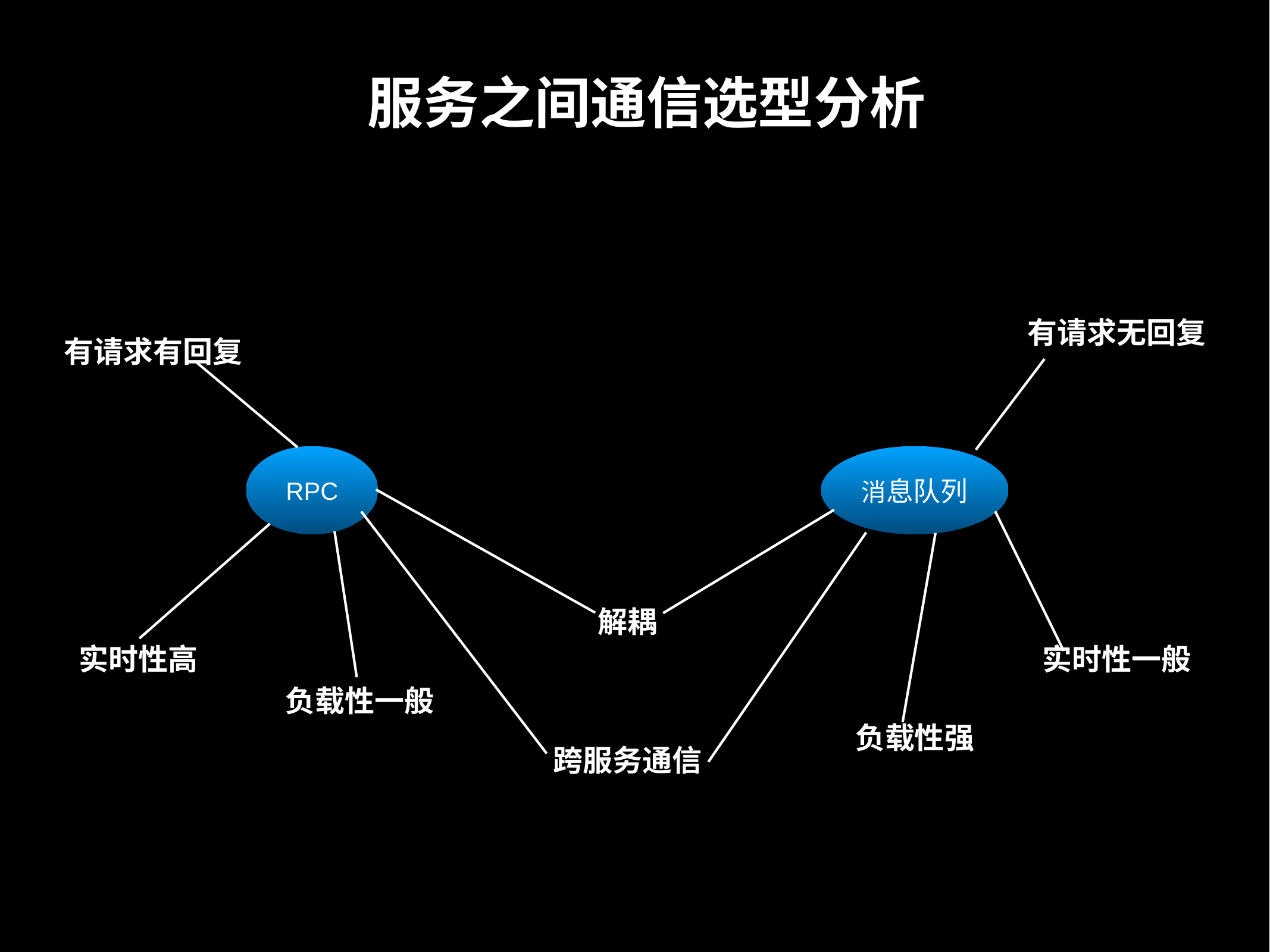

服务之间通信选型分析
有请求无回复
有请求有回复

RPC
消息队列

解耦
实时性高
实时性一般
负载性一般
负载性强
跨服务通信